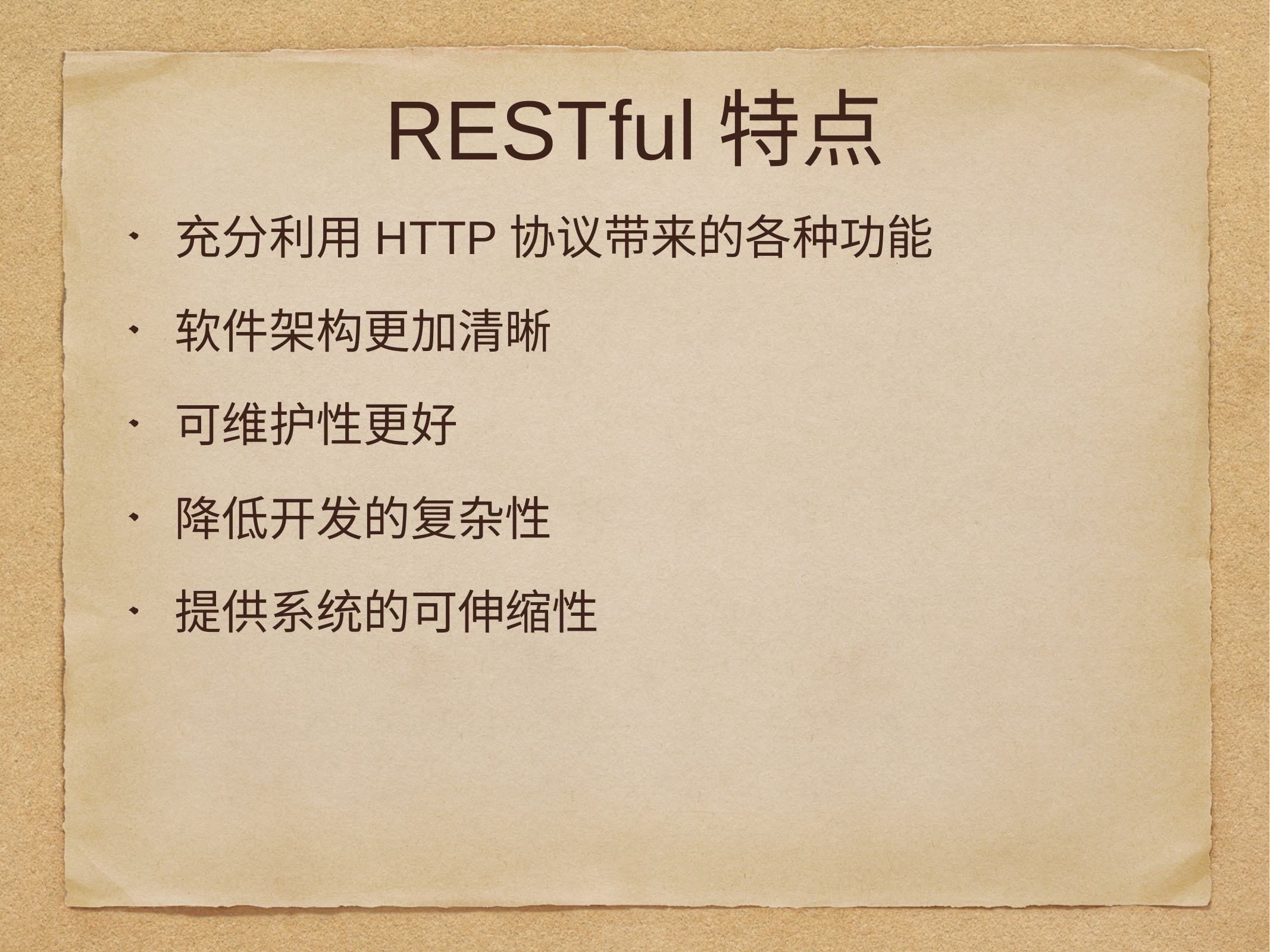

# RESTful特点
充分利用HTTP协议带来的各种功能
软件架构更加清晰
可维护性更好
降低开发的复杂性
提供系统的可伸缩性